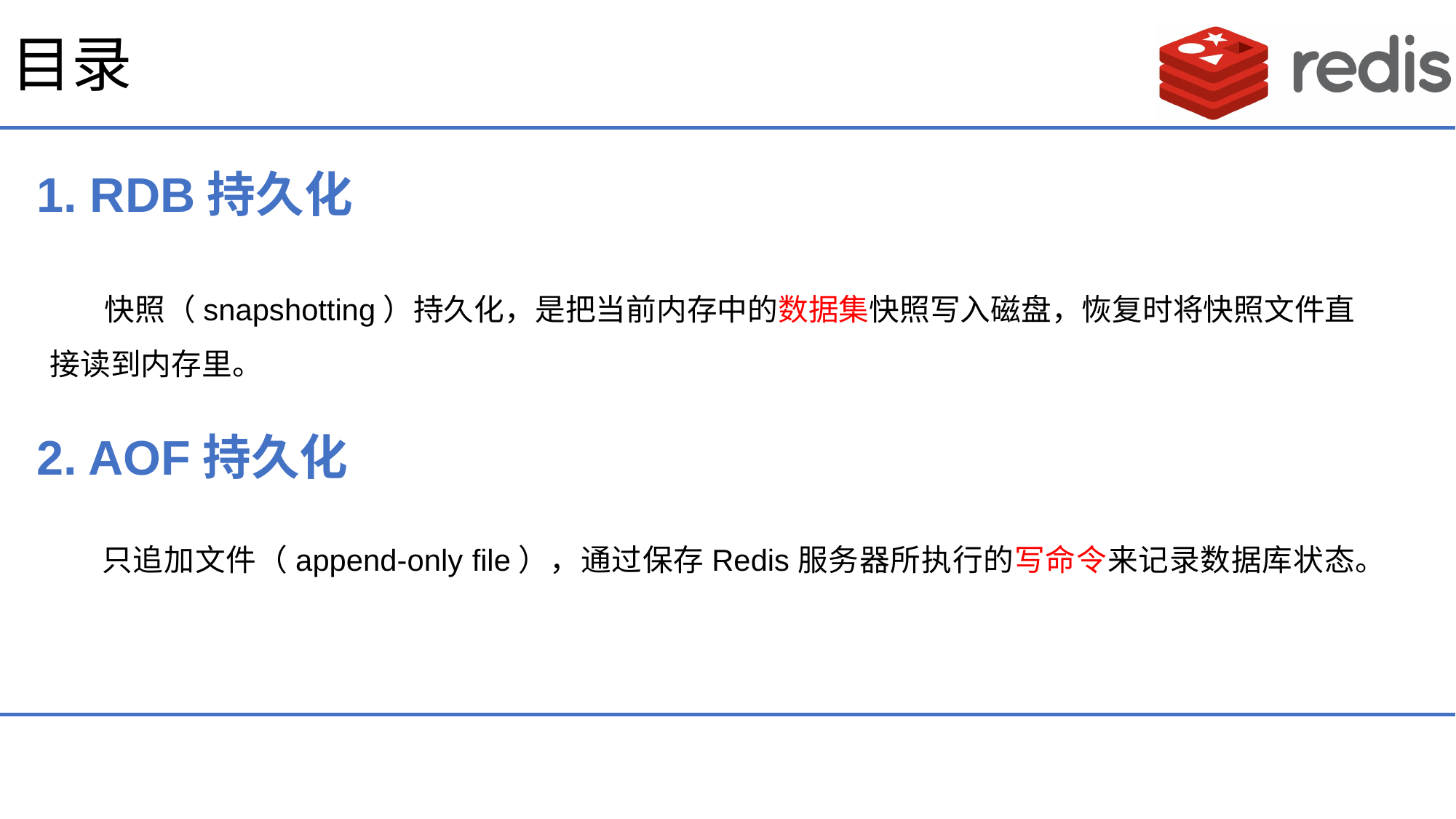

# 目录
1. RDB持久化
       快照（snapshotting）持久化，是把当前内存中的数据集快照写入磁盘，恢复时将快照文件直接读到内存里。
2. AOF持久化
      只追加文件（append-only file），通过保存Redis服务器所执行的写命令来记录数据库状态。